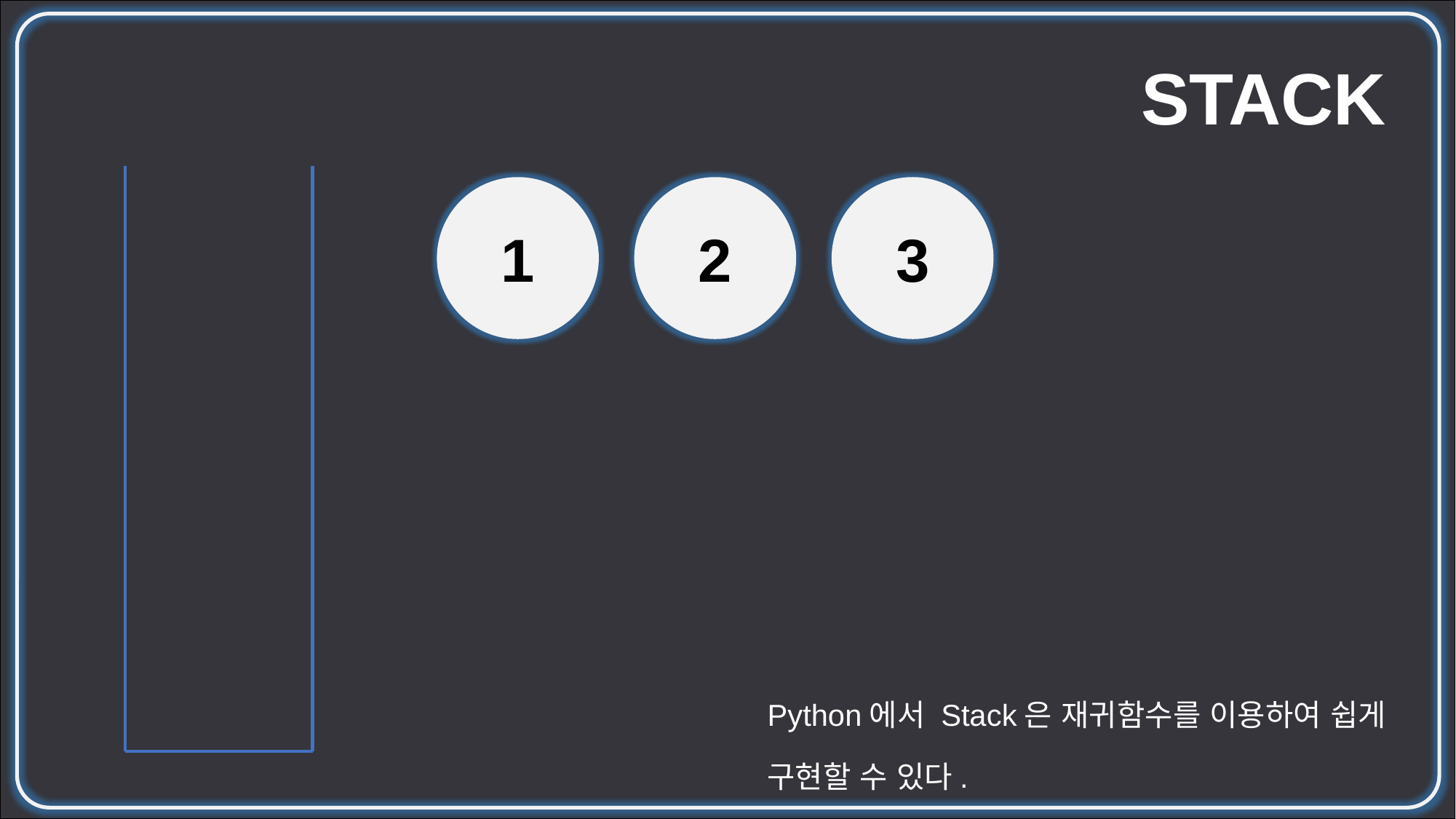

STACK
1
2
3
Python에서 Stack은 재귀함수를 이용하여 쉽게
구현할 수 있다.